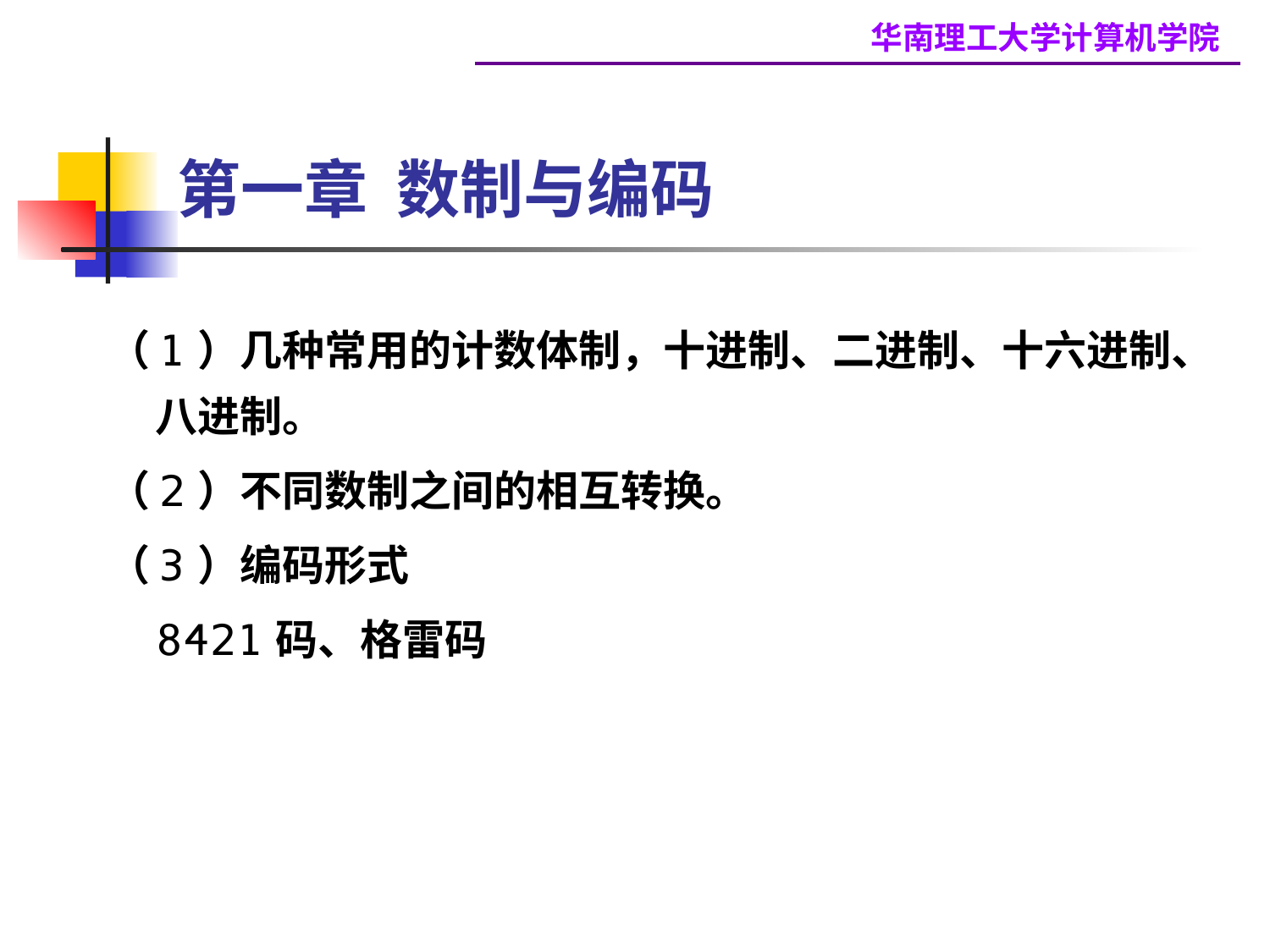

# 第一章  数制与编码

（1）几种常用的计数体制，十进制、二进制、十六进制、八进制。
（2）不同数制之间的相互转换。
（3）编码形式
    8421码、格雷码